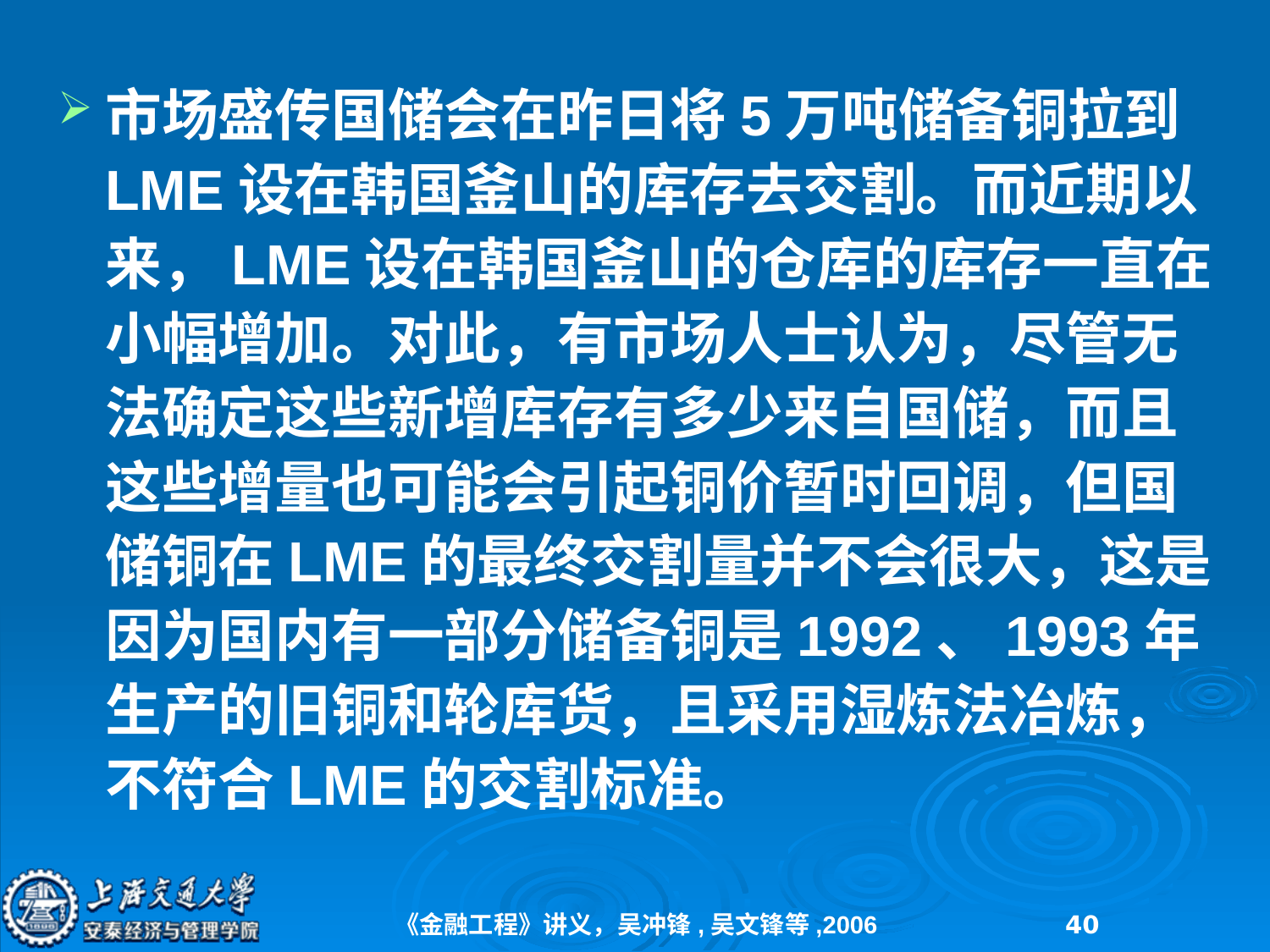

市场盛传国储会在昨日将5万吨储备铜拉到LME设在韩国釜山的库存去交割。而近期以来，LME设在韩国釜山的仓库的库存一直在小幅增加。对此，有市场人士认为，尽管无法确定这些新增库存有多少来自国储，而且这些增量也可能会引起铜价暂时回调，但国储铜在LME的最终交割量并不会很大，这是因为国内有一部分储备铜是1992、1993年生产的旧铜和轮库货，且采用湿炼法冶炼，不符合LME的交割标准。